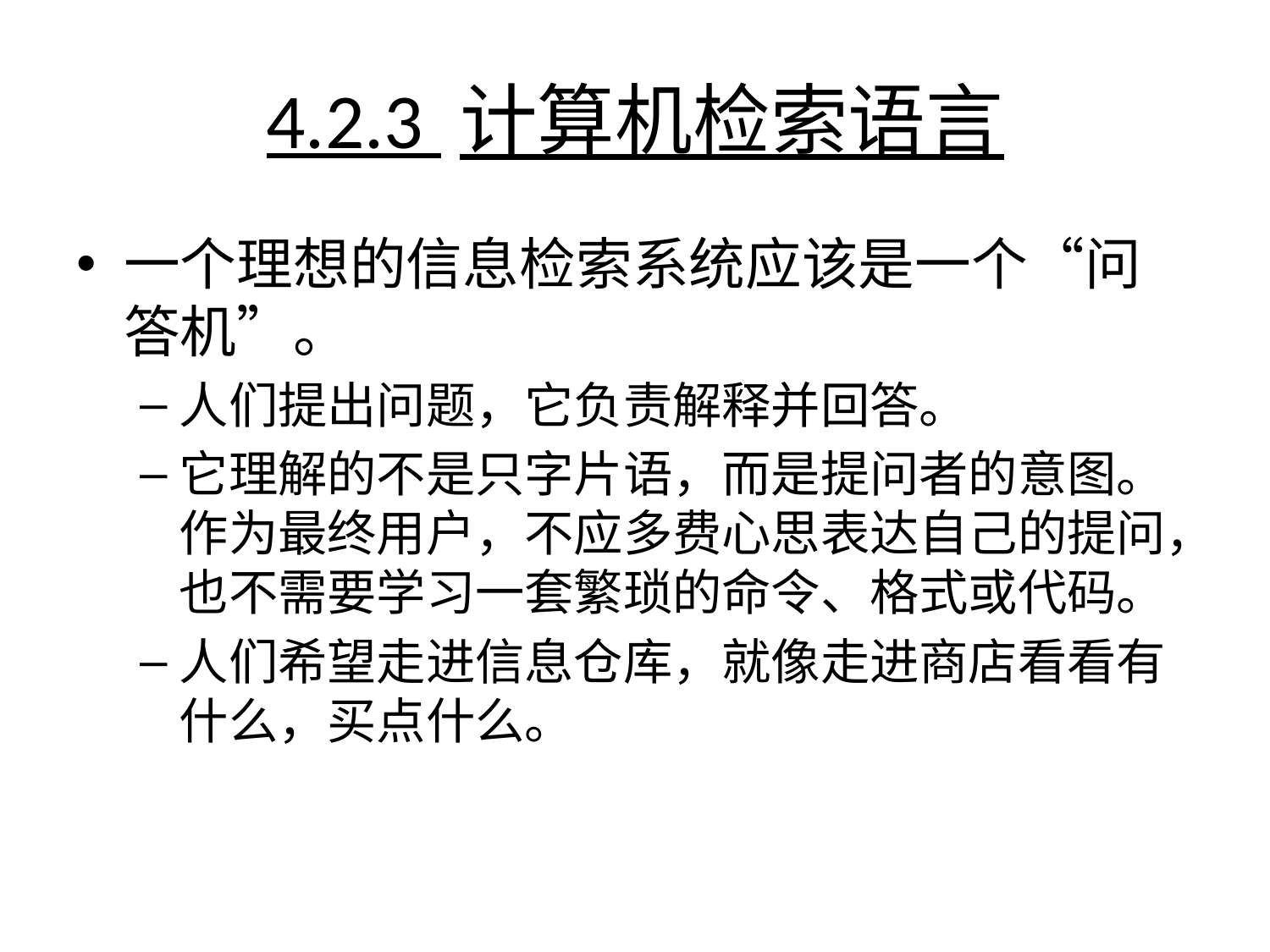

# 4.2.3 计算机检索语言
一个理想的信息检索系统应该是一个“问答机”。
人们提出问题，它负责解释并回答。
它理解的不是只字片语，而是提问者的意图。作为最终用户，不应多费心思表达自己的提问，也不需要学习一套繁琐的命令、格式或代码。
人们希望走进信息仓库，就像走进商店看看有什么，买点什么。